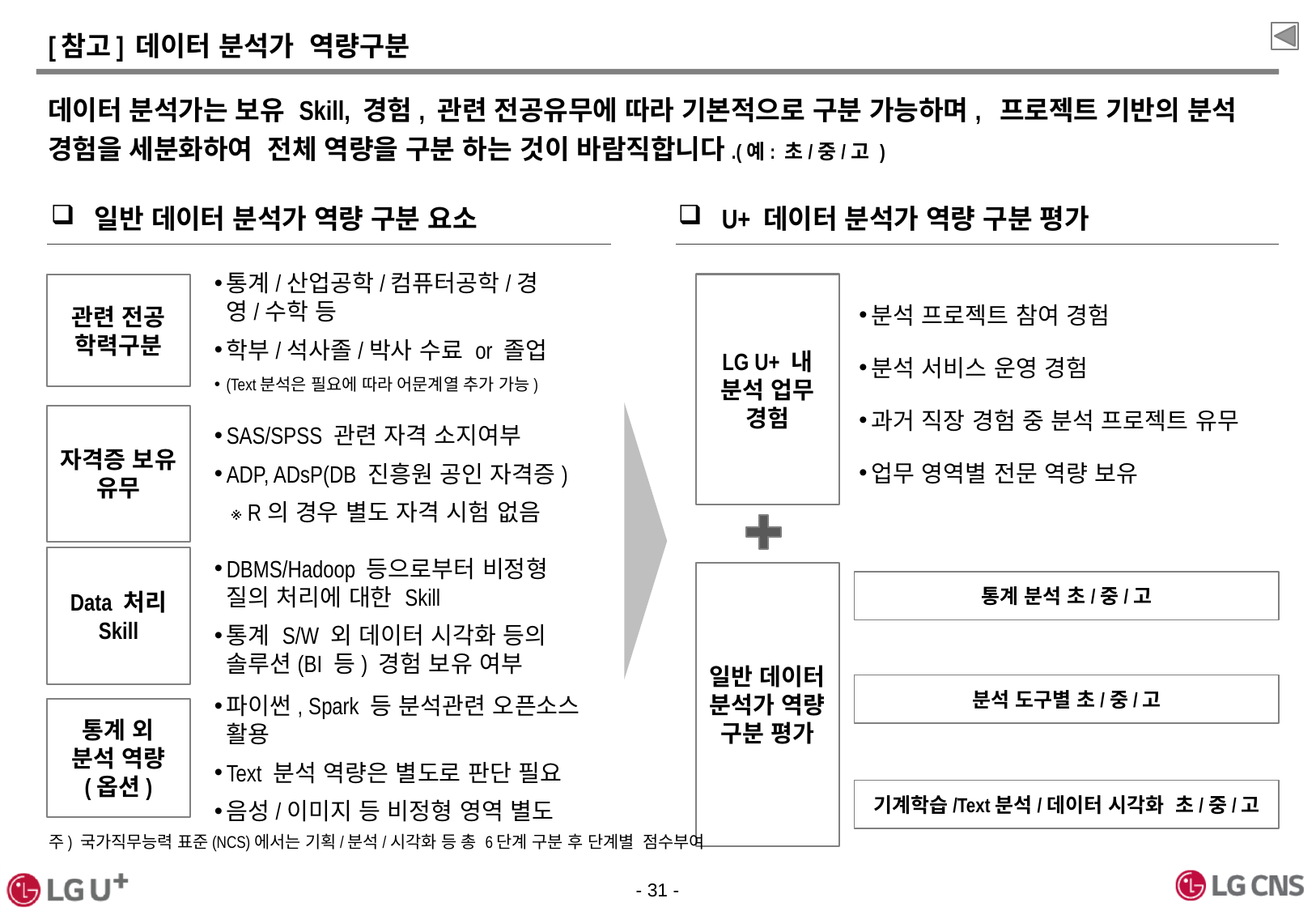

# [참고] 데이터 분석가  역량구분
데이터 분석가는 보유 Skill, 경험, 관련 전공유무에 따라 기본적으로 구분 가능하며,  프로젝트 기반의 분석 경험을 세분화하여  전체 역량을 구분 하는 것이 바람직합니다.(예: 초/중/고 )
일반 데이터 분석가 역량 구분 요소
U+ 데이터 분석가 역량 구분 평가
통계/산업공학/컴퓨터공학/경영/수학 등
학부/석사졸/박사 수료 or 졸업
(Text분석은 필요에 따라 어문계열 추가 가능)
관련 전공
학력구분
분석 프로젝트 참여 경험
분석 서비스 운영 경험
과거 직장 경험 중 분석 프로젝트 유무
업무 영역별 전문 역량 보유
LG U+ 내 분석 업무 경험

자격증 보유
유무
SAS/SPSS 관련 자격 소지여부
ADP, ADsP(DB 진흥원 공인 자격증)
   ※ R의 경우 별도 자격 시험 없음

Data 처리
Skill
DBMS/Hadoop 등으로부터 비정형 질의 처리에 대한 Skill
통계 S/W 외 데이터 시각화 등의 솔루션(BI 등) 경험 보유 여부
일반 데이터 분석가 역량 구분 평가
통계 분석 초/중/고
분석 도구별 초/중/고
파이썬, Spark 등 분석관련 오픈소스 활용
Text 분석 역량은 별도로 판단 필요
음성/이미지 등 비정형 영역 별도
통계 외
분석 역량
(옵션)
기계학습/Text분석/데이터 시각화  초/중/고
주) 국가직무능력 표준(NCS)에서는 기획/분석/시각화 등 총 6단계 구분 후 단계별  점수부여